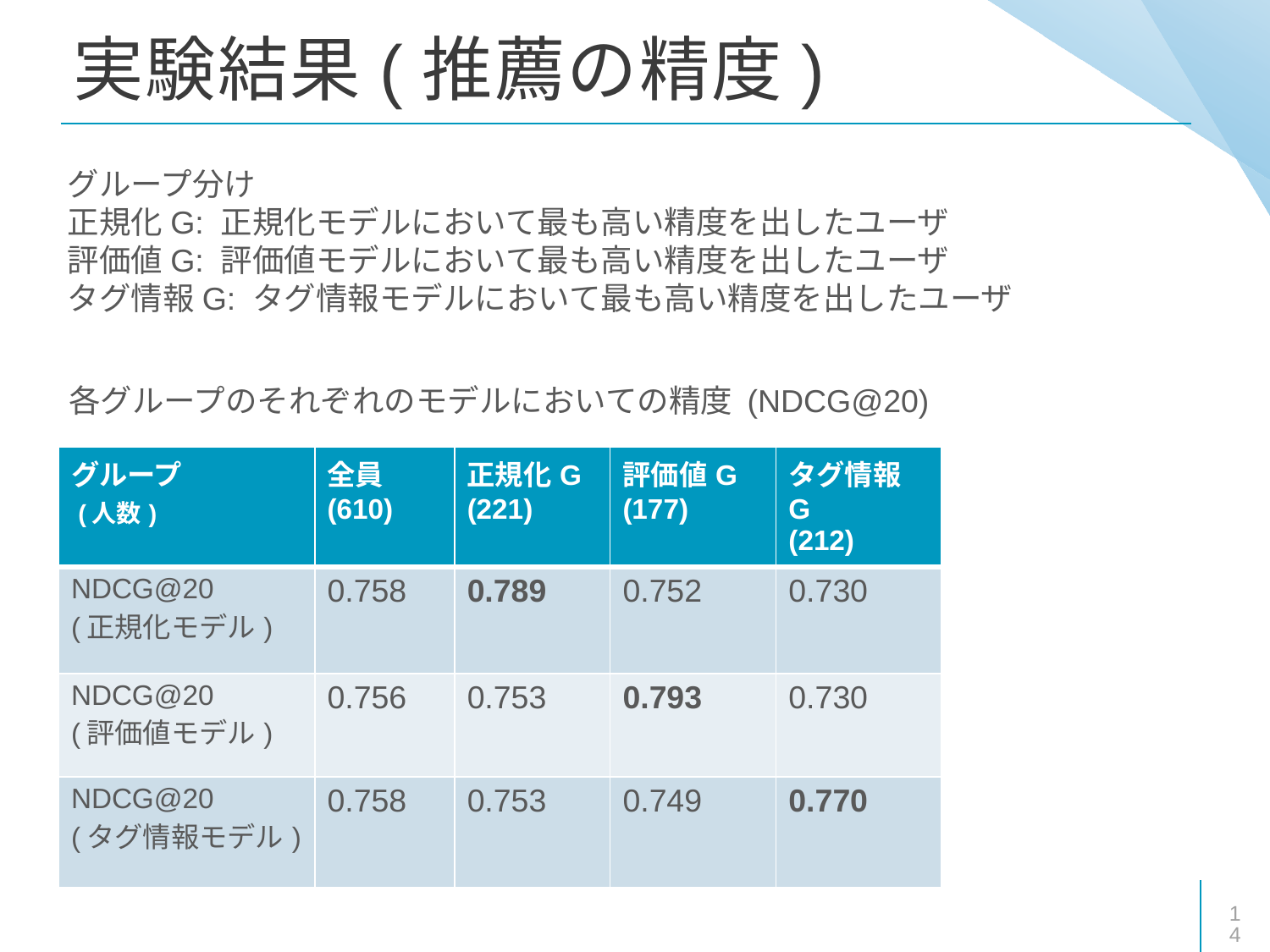

# 実験結果(推薦の精度)
グループ分け
正規化G: 正規化モデルにおいて最も高い精度を出したユーザ
評価値G: 評価値モデルにおいて最も高い精度を出したユーザ
タグ情報G: タグ情報モデルにおいて最も高い精度を出したユーザ
| MAND(評価値) | 0.035 |
| --- | --- |
| MAND(タグ情報) | 0.034 |
各グループのそれぞれのモデルにおいての精度 (NDCG@20)
| グループ (人数) | 全員 (610) | 正規化G (221) | 評価値G (177) | タグ情報G (212) |
| --- | --- | --- | --- | --- |
| NDCG@20 (正規化モデル) | 0.758 | 0.789 | 0.752 | 0.730 |
| NDCG@20 (評価値モデル) | 0.756 | 0.753 | 0.793 | 0.730 |
| NDCG@20 (タグ情報モデル) | 0.758 | 0.753 | 0.749 | 0.770 |
| MAND(評価値) | 0.032 |
| --- | --- |
| MAND(友人情報) | 0.034 |
14
| MAND(評価値) | MAND(タグ情報) |
| --- | --- |
| 0.035 | 0.034 |